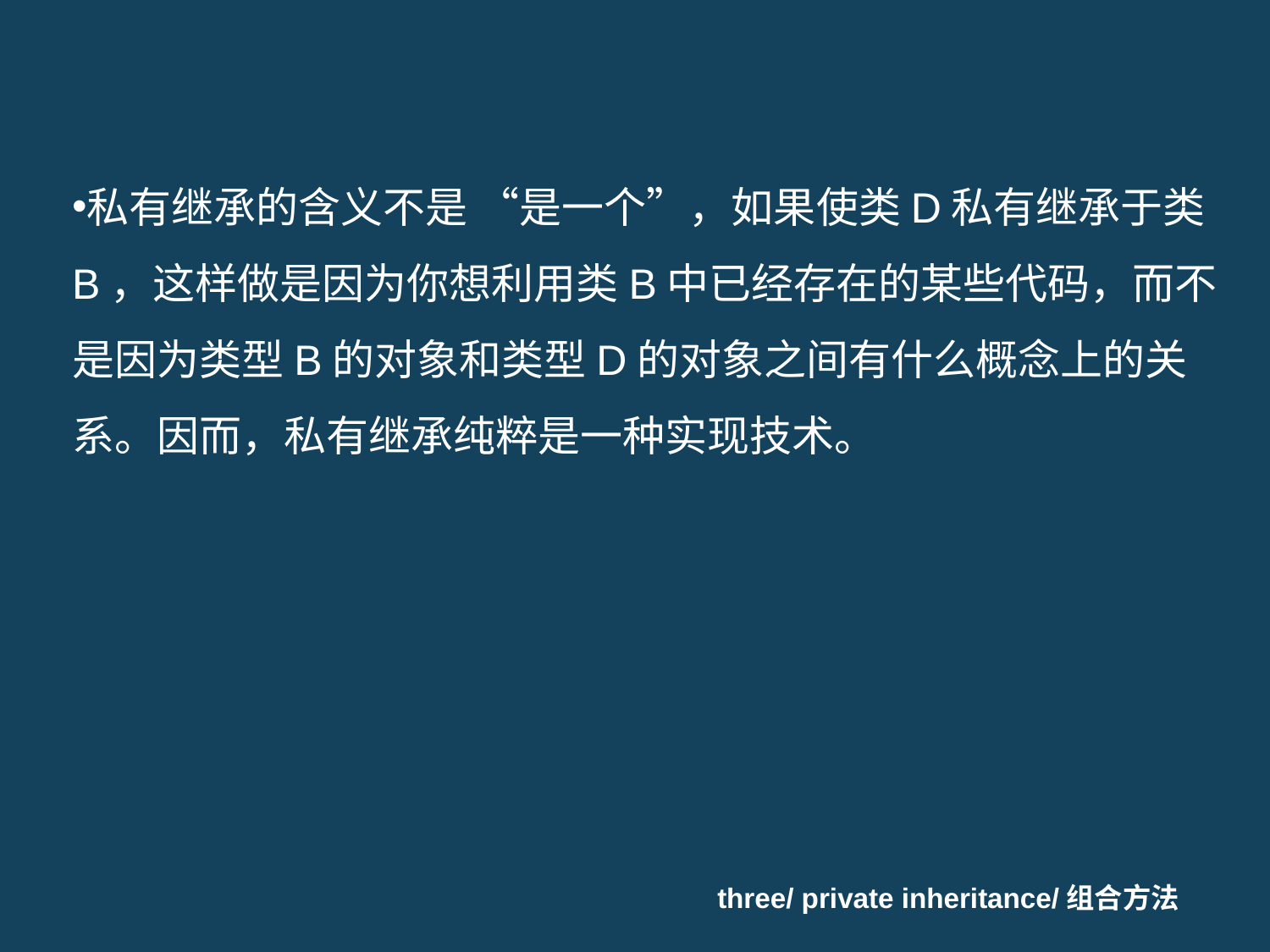

私有继承的含义不是 “是一个”，如果使类D私有继承于类B，这样做是因为你想利用类B中已经存在的某些代码，而不是因为类型B的对象和类型D的对象之间有什么概念上的关系。因而，私有继承纯粹是一种实现技术。
three/ private inheritance/组合方法